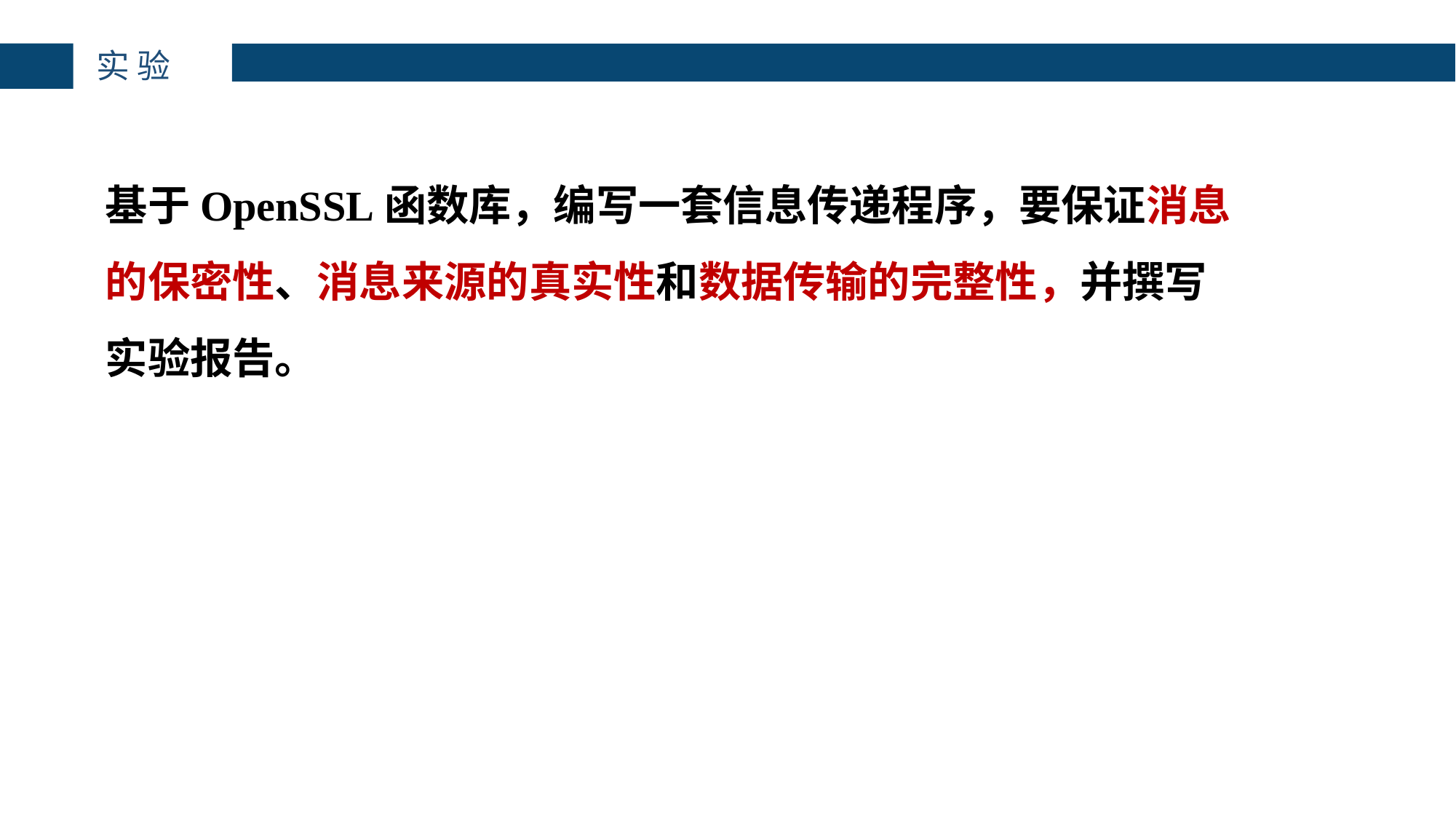

# 实验
基于OpenSSL函数库，编写一套信息传递程序，要保证消息的保密性、消息来源的真实性和数据传输的完整性，并撰写实验报告。